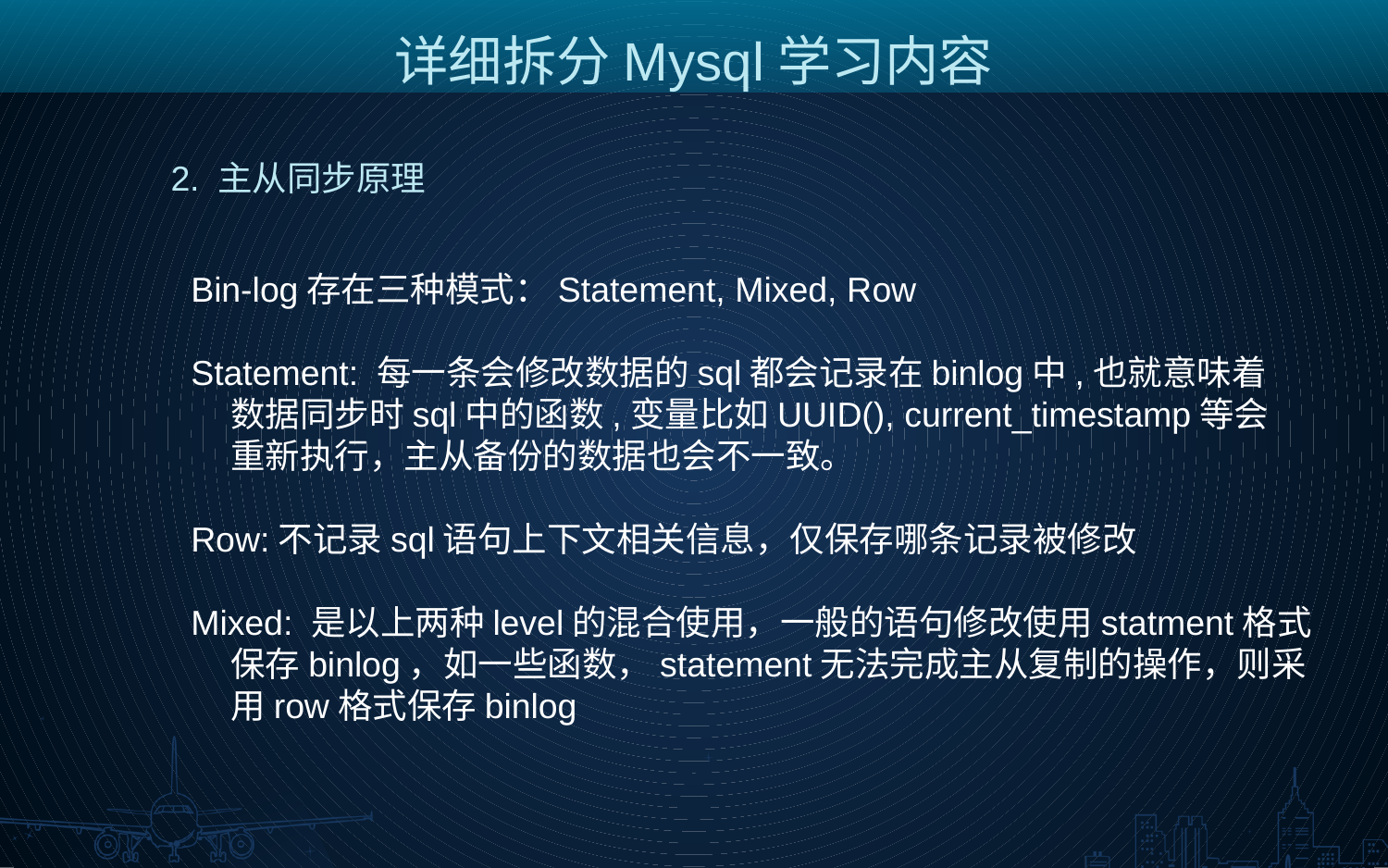

详细拆分Mysql学习内容
2. 主从同步原理
Bin-log存在三种模式：Statement, Mixed, Row

Statement: 每一条会修改数据的sql都会记录在binlog中,也就意味着
    数据同步时sql中的函数,变量比如UUID(), current_timestamp等会
    重新执行，主从备份的数据也会不一致。

Row:不记录sql语句上下文相关信息，仅保存哪条记录被修改

Mixed: 是以上两种level的混合使用，一般的语句修改使用statment格式
    保存binlog，如一些函数，statement无法完成主从复制的操作，则采
    用row格式保存binlog